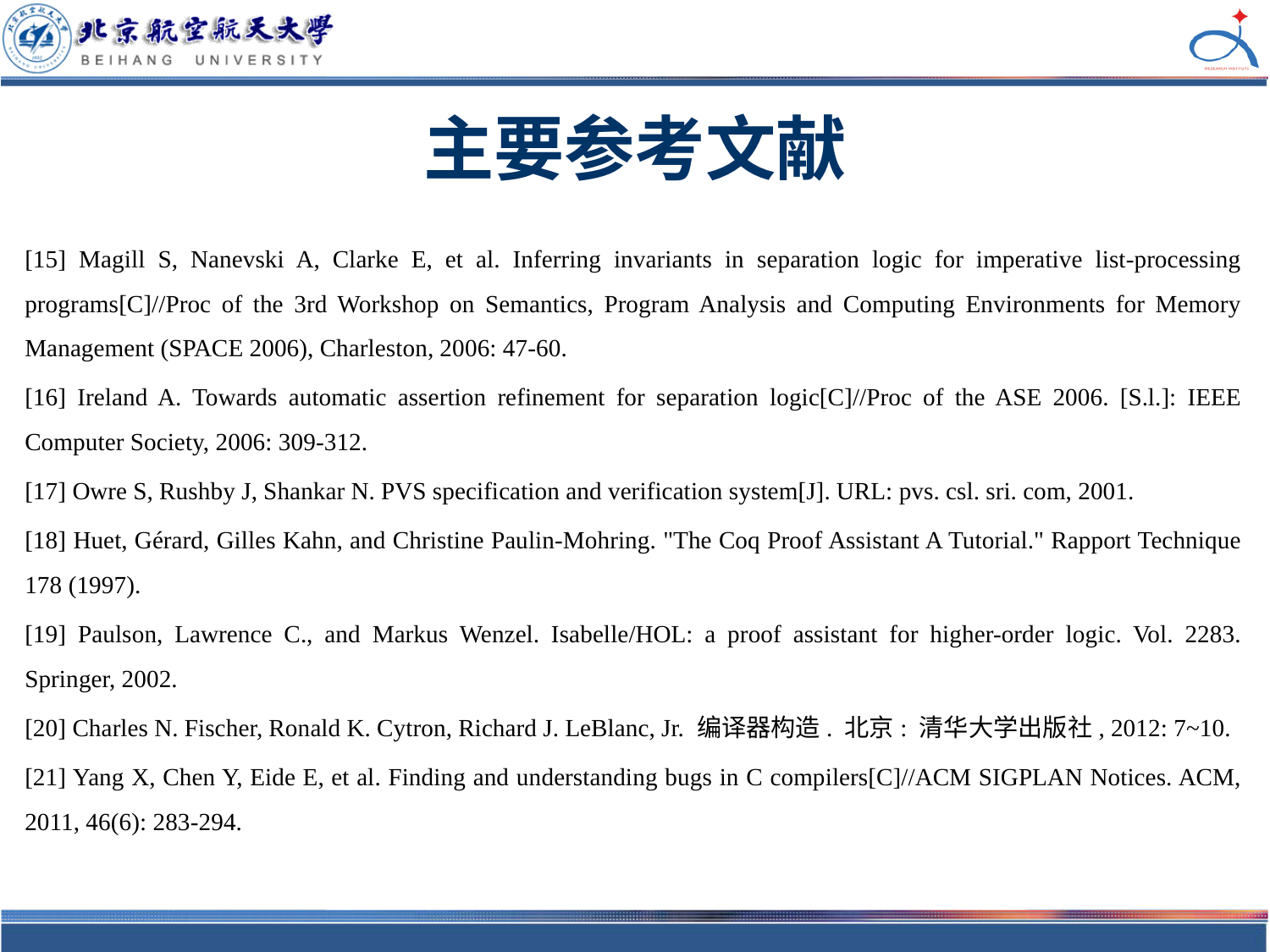

# 主要参考文献
[15] Magill S, Nanevski A, Clarke E, et al. Inferring invariants in separation logic for imperative list-processing programs[C]//Proc of the 3rd Workshop on Semantics, Program Analysis and Computing Environments for Memory Management (SPACE 2006), Charleston, 2006: 47-60.
[16] Ireland A. Towards automatic assertion refinement for separation logic[C]//Proc of the ASE 2006. [S.l.]: IEEE Computer Society, 2006: 309-312.
[17] Owre S, Rushby J, Shankar N. PVS specification and verification system[J]. URL: pvs. csl. sri. com, 2001.
[18] Huet, Gérard, Gilles Kahn, and Christine Paulin-Mohring. "The Coq Proof Assistant A Tutorial." Rapport Technique 178 (1997).
[19] Paulson, Lawrence C., and Markus Wenzel. Isabelle/HOL: a proof assistant for higher-order logic. Vol. 2283. Springer, 2002.
[20] Charles N. Fischer, Ronald K. Cytron, Richard J. LeBlanc, Jr. 编译器构造. 北京: 清华大学出版社, 2012: 7~10.
[21] Yang X, Chen Y, Eide E, et al. Finding and understanding bugs in C compilers[C]//ACM SIGPLAN Notices. ACM, 2011, 46(6): 283-294.